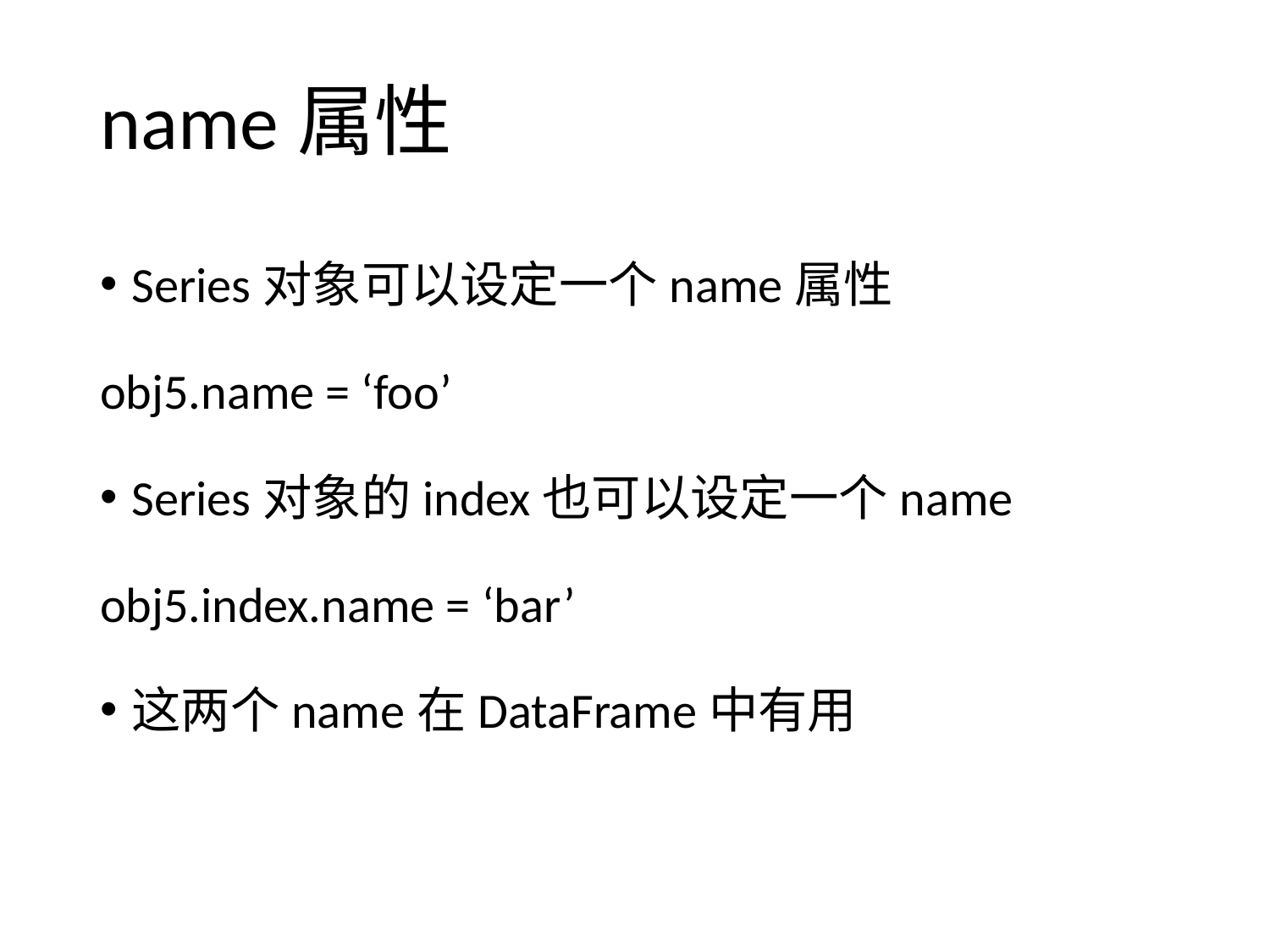

# name属性
Series对象可以设定一个name属性
obj5.name = ‘foo’
Series对象的index也可以设定一个name
obj5.index.name = ‘bar’
这两个name在DataFrame中有用